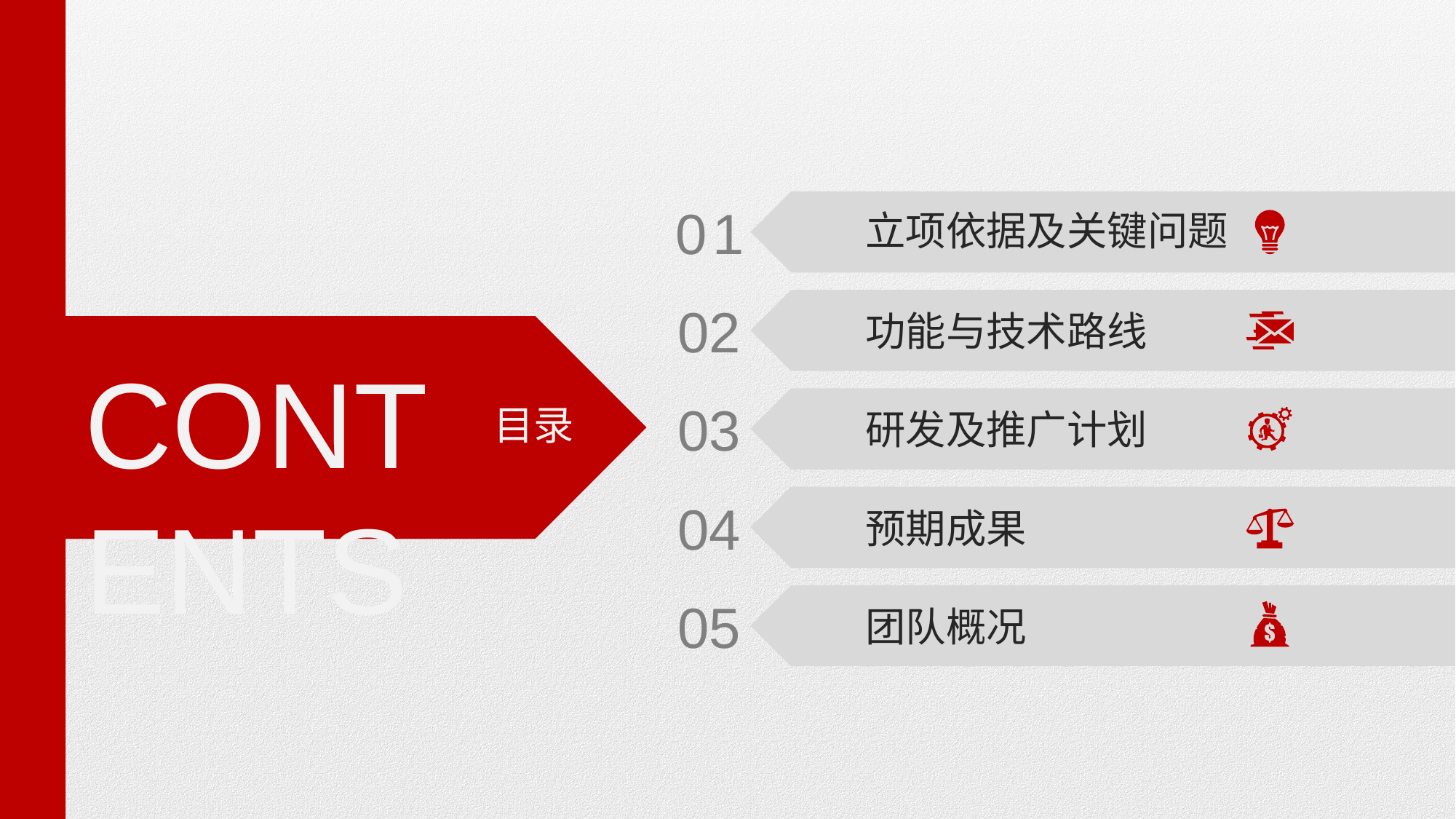

01
立项依据及关键问题

02
功能与技术路线

CONTENTS
目录

03
研发及推广计划

04
预期成果

05
团队概况